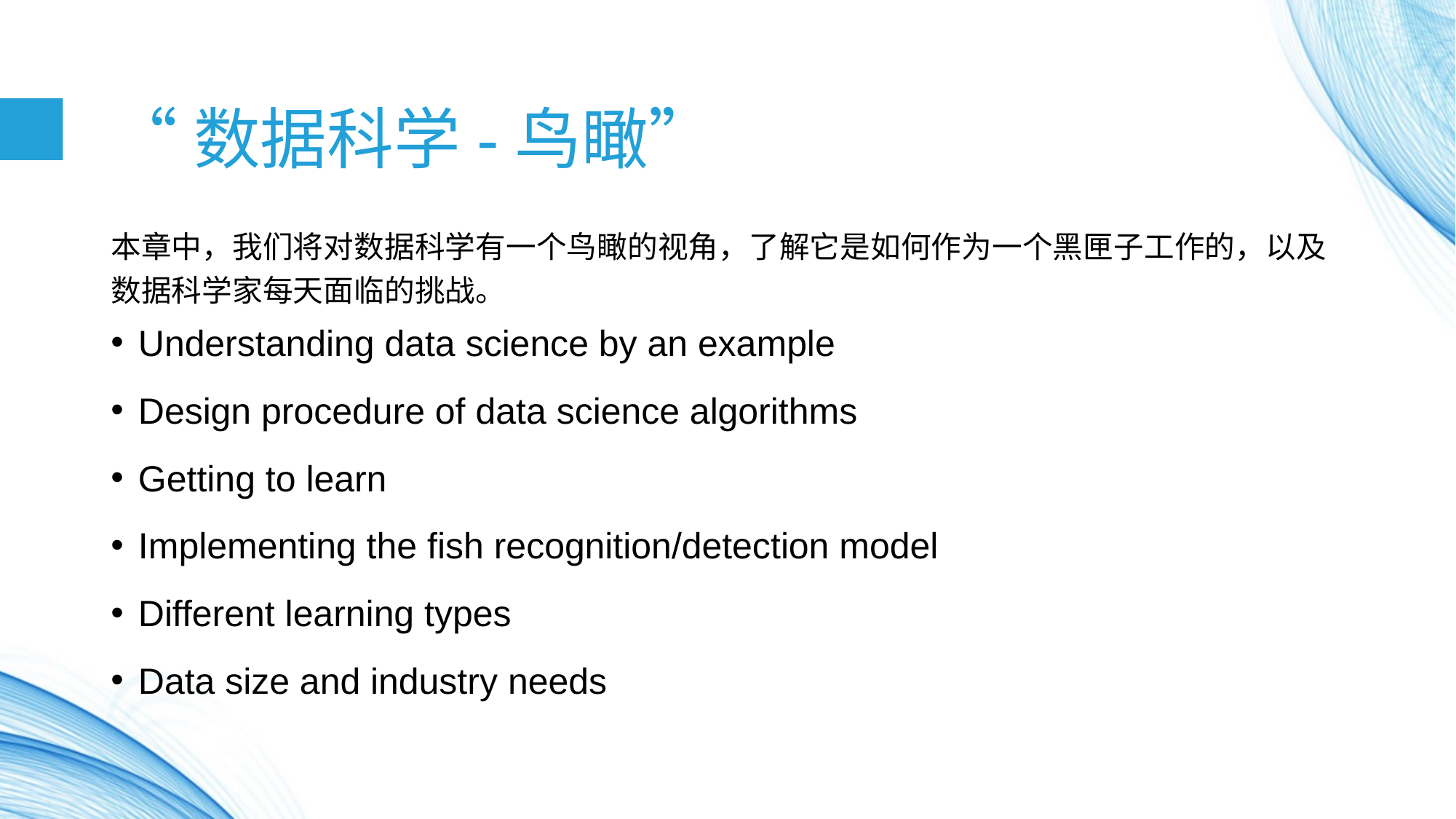

# “数据科学-鸟瞰” 本章中，我们将对数据科学有一个鸟瞰的视角，了解它是如何作为一个黑匣子工作的，以及数据科学家每天面临的挑战。

Understanding data science by an example
Design procedure of data science algorithms
Getting to learn
Implementing the fish recognition/detection model
Different learning types
Data size and industry needs